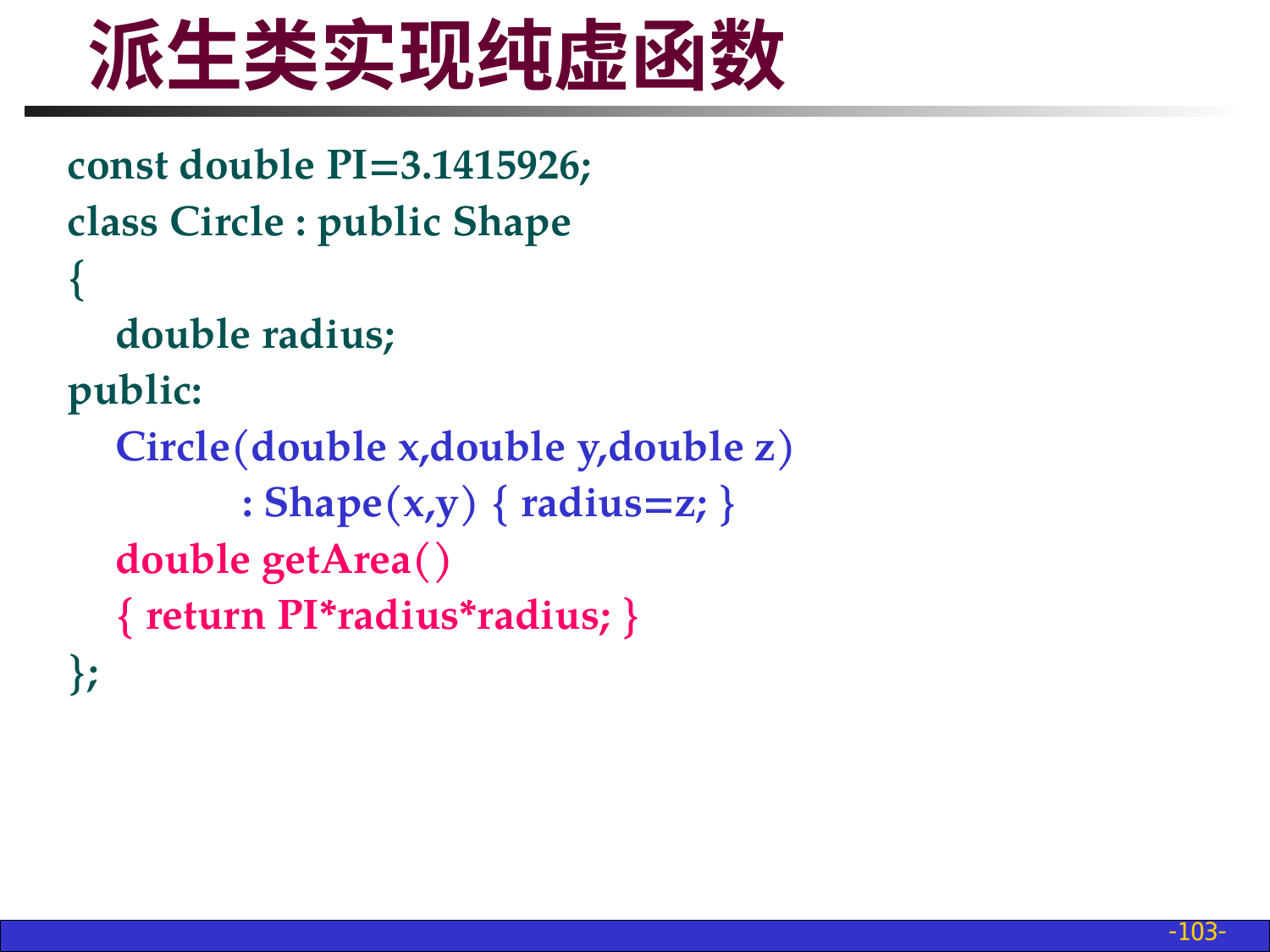

# 派生类实现纯虚函数
const double PI=3.1415926;
class Circle : public Shape
{
	double radius;
public:
	Circle(double x,double y,double z)
		: Shape(x,y) { radius=z; }
	double getArea()
	{ return PI*radius*radius; }
};
-103-